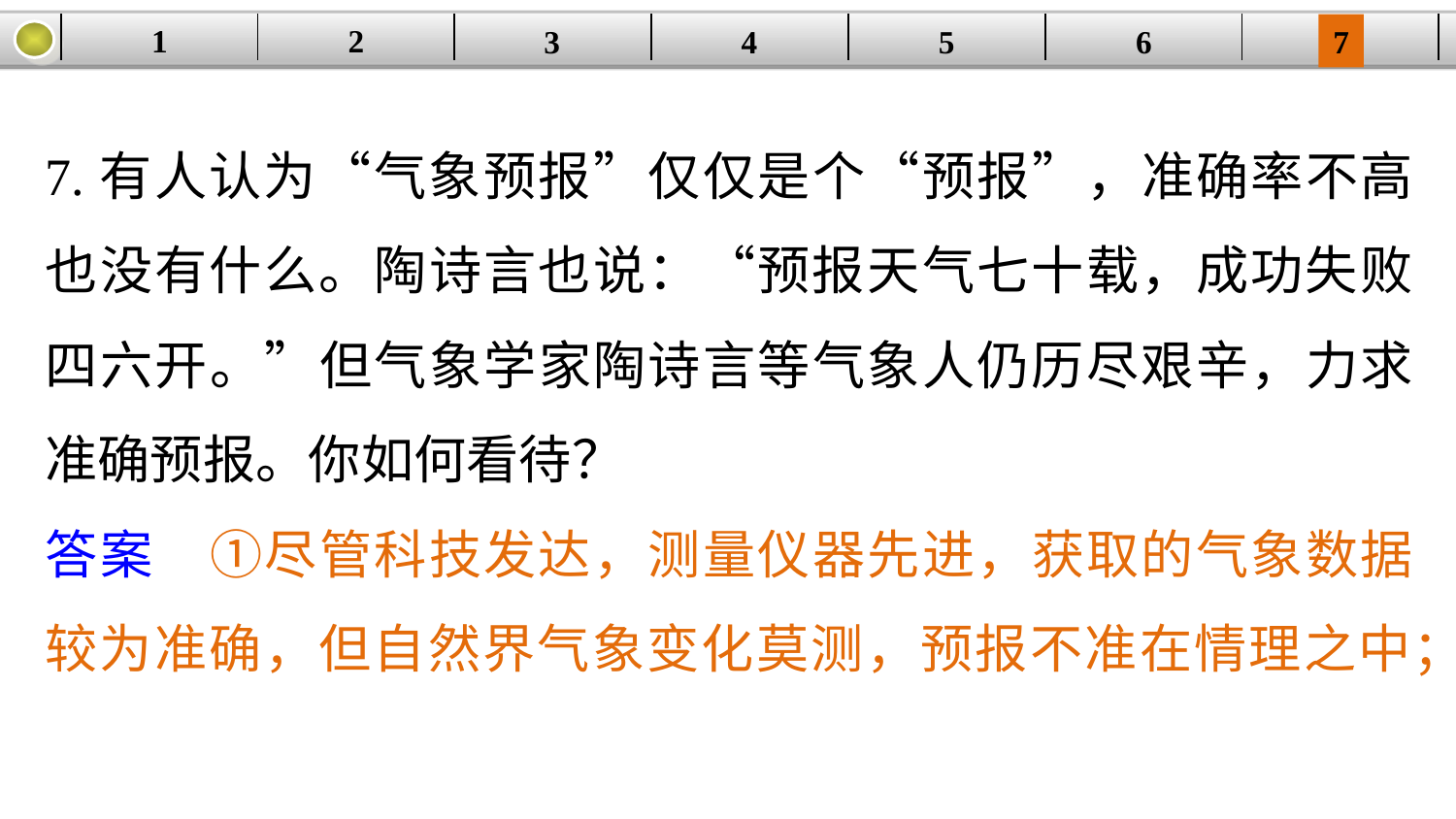

1
2
|  |  |  |  |  |  |  |
| --- | --- | --- | --- | --- | --- | --- |
3
4
5
6
7

7.有人认为“气象预报”仅仅是个“预报”，准确率不高也没有什么。陶诗言也说：“预报天气七十载，成功失败四六开。”但气象学家陶诗言等气象人仍历尽艰辛，力求准确预报。你如何看待？
答案　①尽管科技发达，测量仪器先进，获取的气象数据较为准确，但自然界气象变化莫测，预报不准在情理之中；